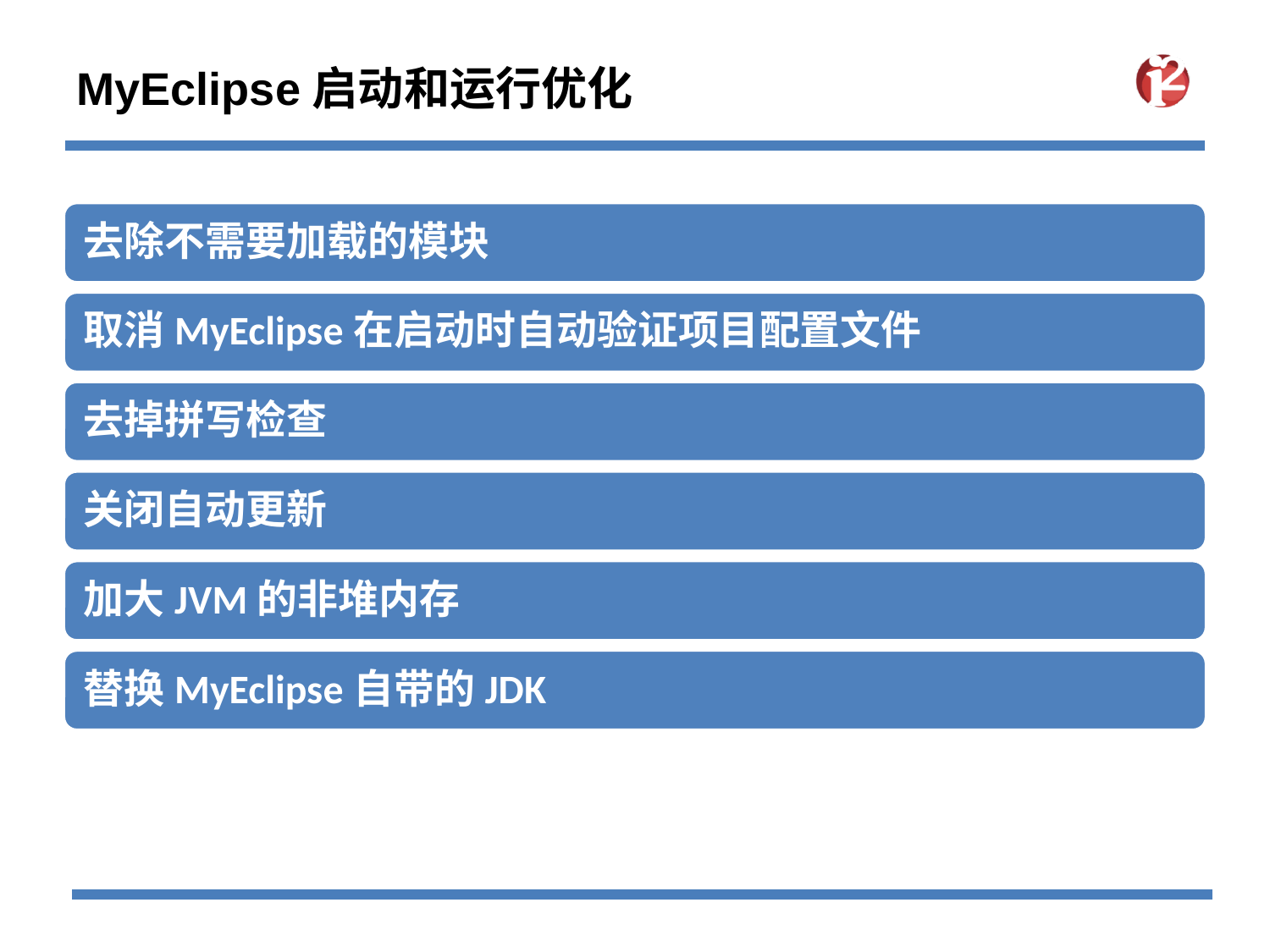

# MyEclipse启动和运行优化
去除不需要加载的模块
取消MyEclipse在启动时自动验证项目配置文件
去掉拼写检查
关闭自动更新
加大JVM的非堆内存
替换MyEclipse自带的JDK